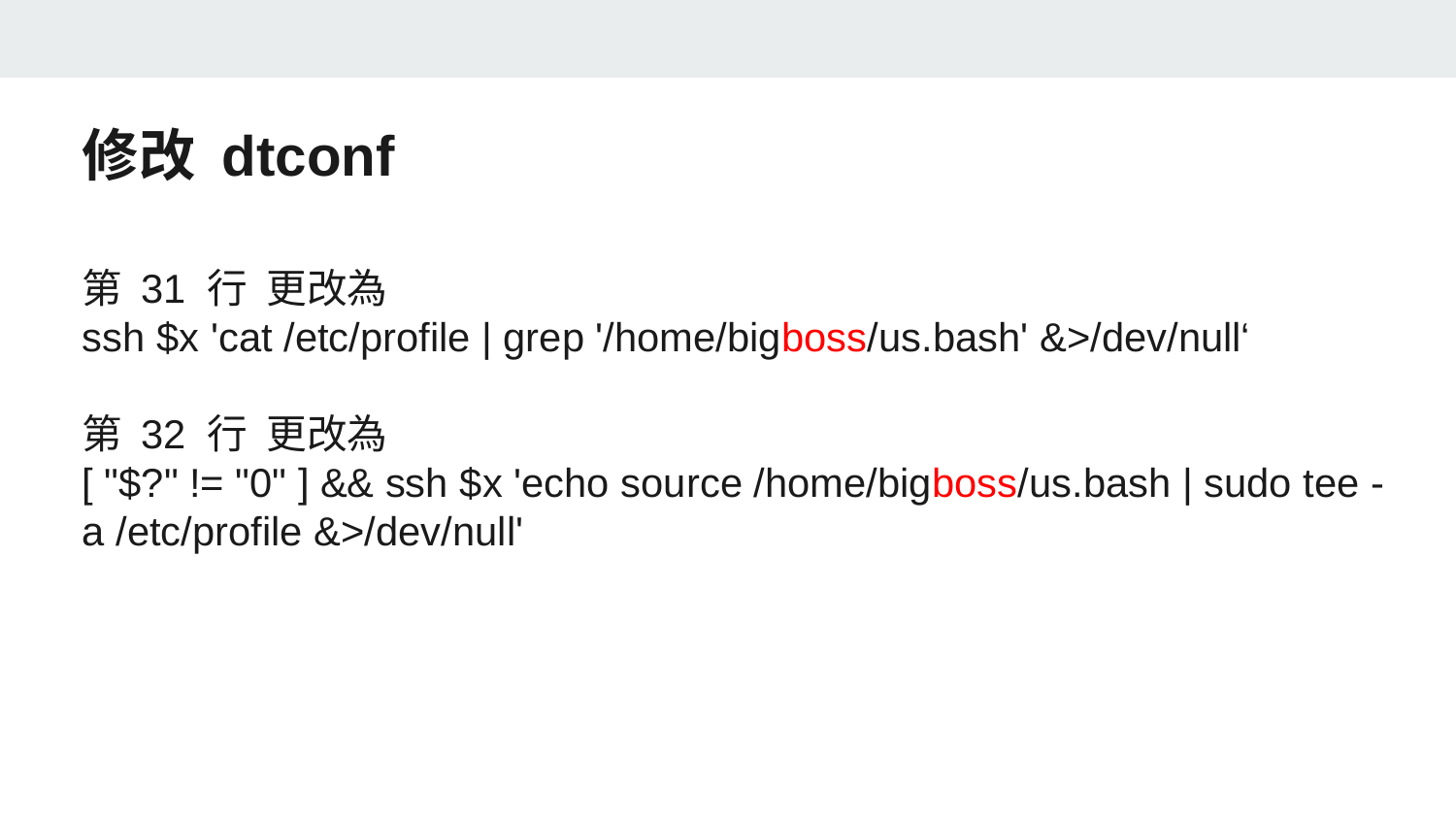

修改 dtconf
第 31 行  更改為
ssh $x 'cat /etc/profile | grep '/home/bigboss/us.bash' &>/dev/null‘
第 32 行  更改為
[ "$?" != "0" ] && ssh $x 'echo source /home/bigboss/us.bash | sudo tee -a /etc/profile &>/dev/null'